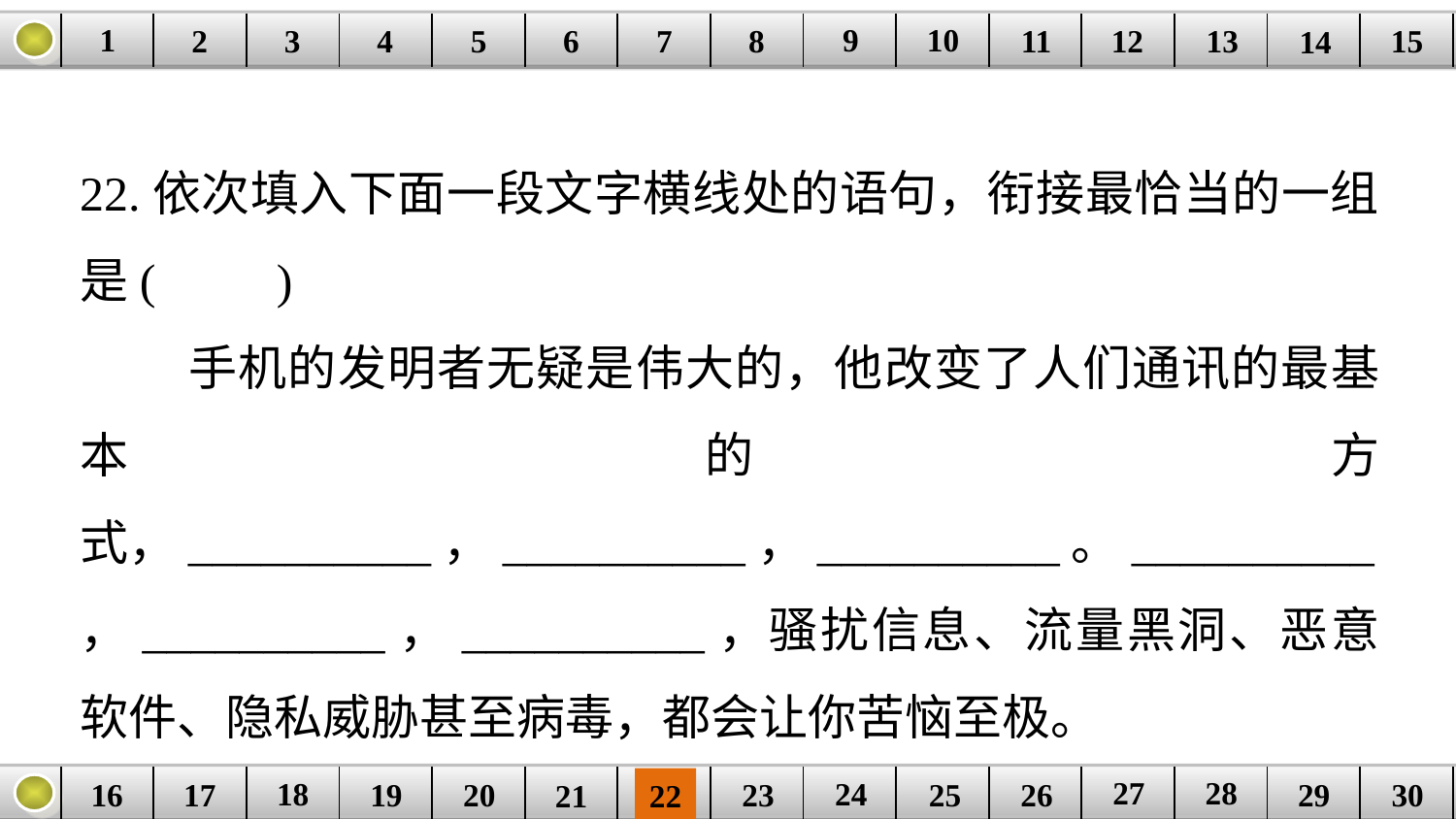

9
10
1
3
4
5
6
8
11
2
12
15
|  |  |  |  |  |  |  |  |  |  |  |  |  |  |  |
| --- | --- | --- | --- | --- | --- | --- | --- | --- | --- | --- | --- | --- | --- | --- |
7
13
14

22.依次填入下面一段文字横线处的语句，衔接最恰当的一组是(　　)
        手机的发明者无疑是伟大的，他改变了人们通讯的最基本的方式，__________，__________，__________。__________，__________，__________，骚扰信息、流量黑洞、恶意软件、隐私威胁甚至病毒，都会让你苦恼至极。

27
28
18
24
16
25
26
30
|  |  |  |  |  |  |  |  |  |  |  |  |  |  |  |
| --- | --- | --- | --- | --- | --- | --- | --- | --- | --- | --- | --- | --- | --- | --- |
23
17
19
20
29
21
22